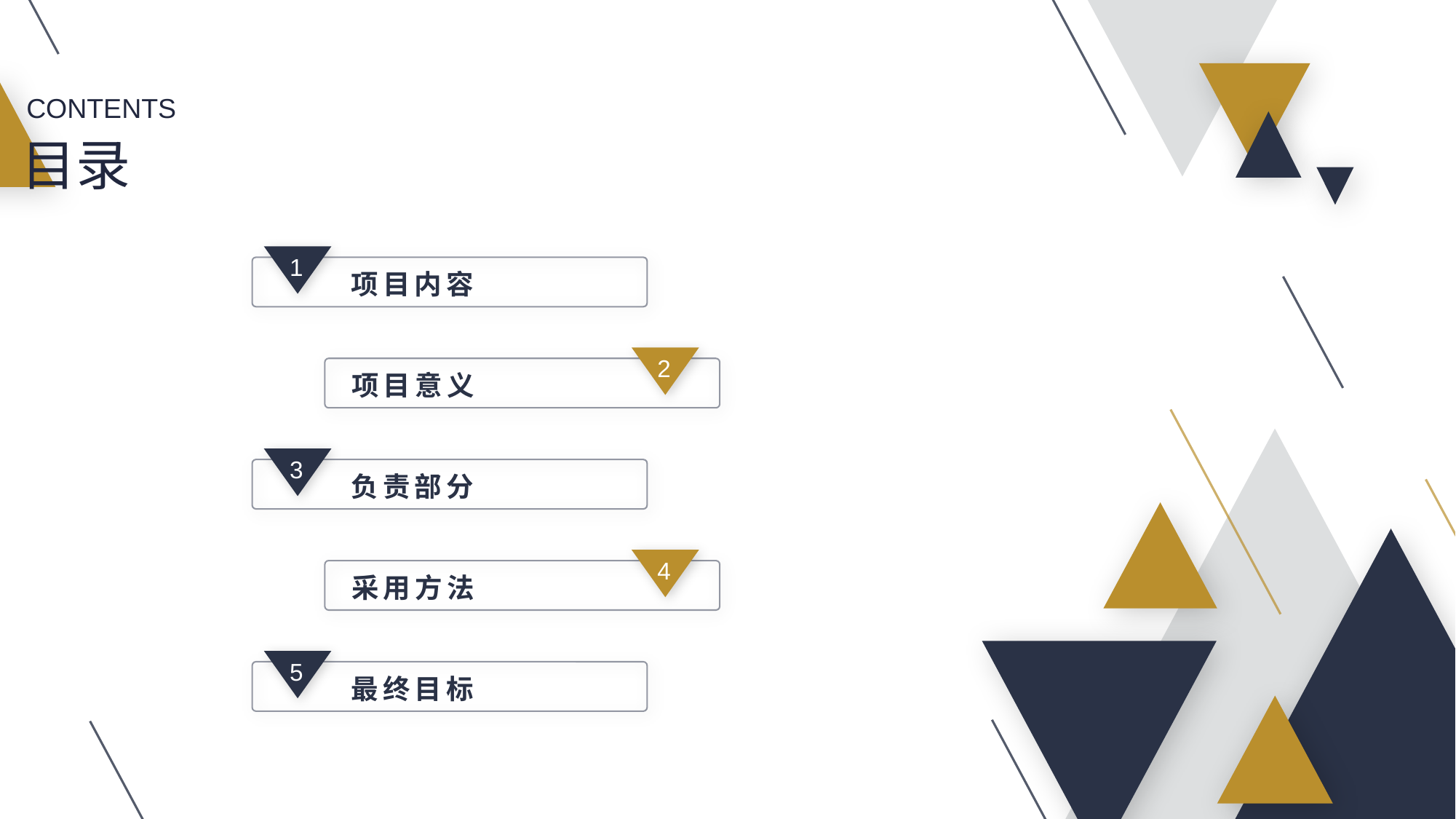

CONTENTS

目录

1

项目内容

2

项目意义

3

负责部分

4

采用方法

5

最终目标